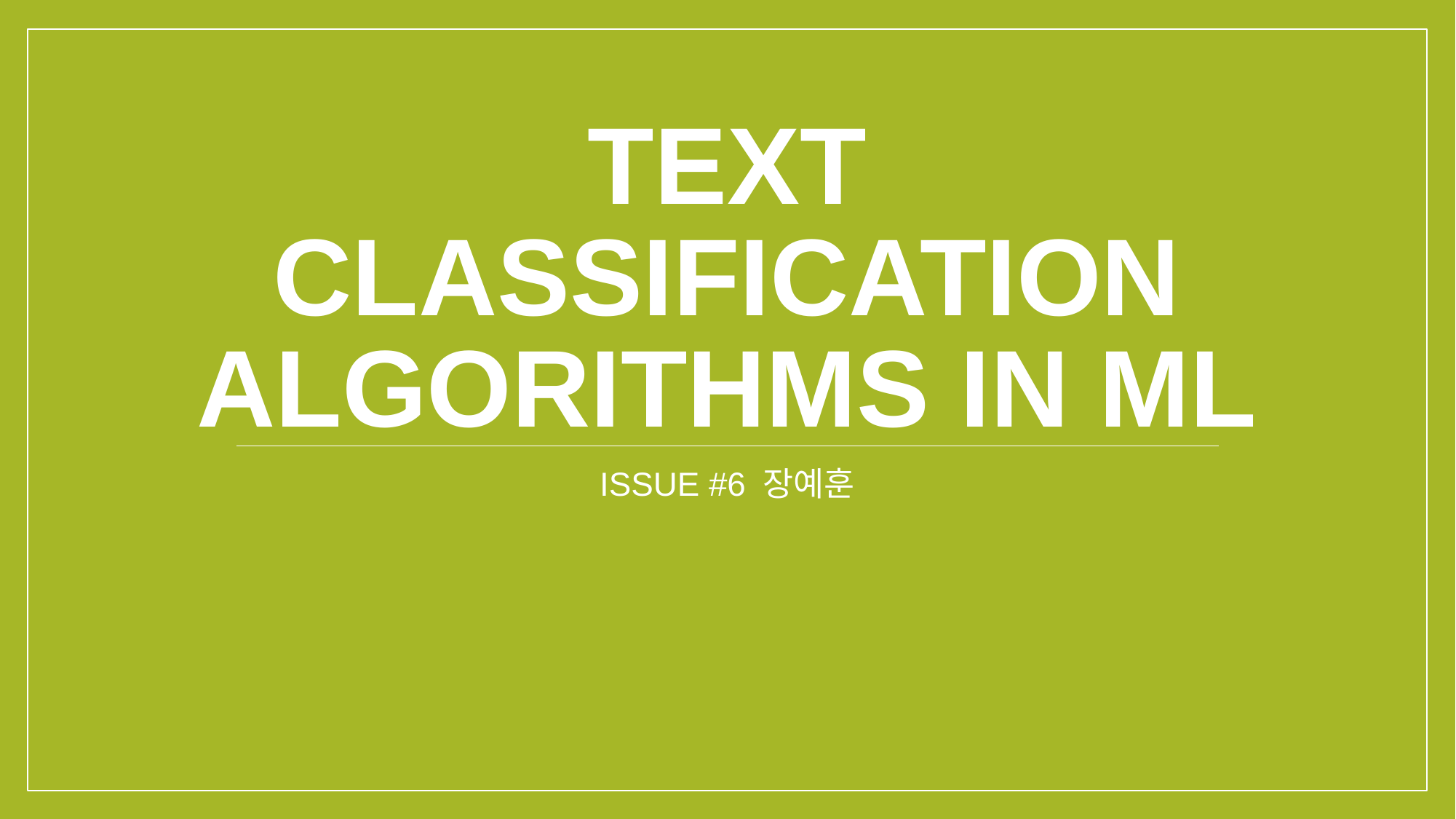

# tExt Classification algorithms in ML
ISSUE #6 장예훈